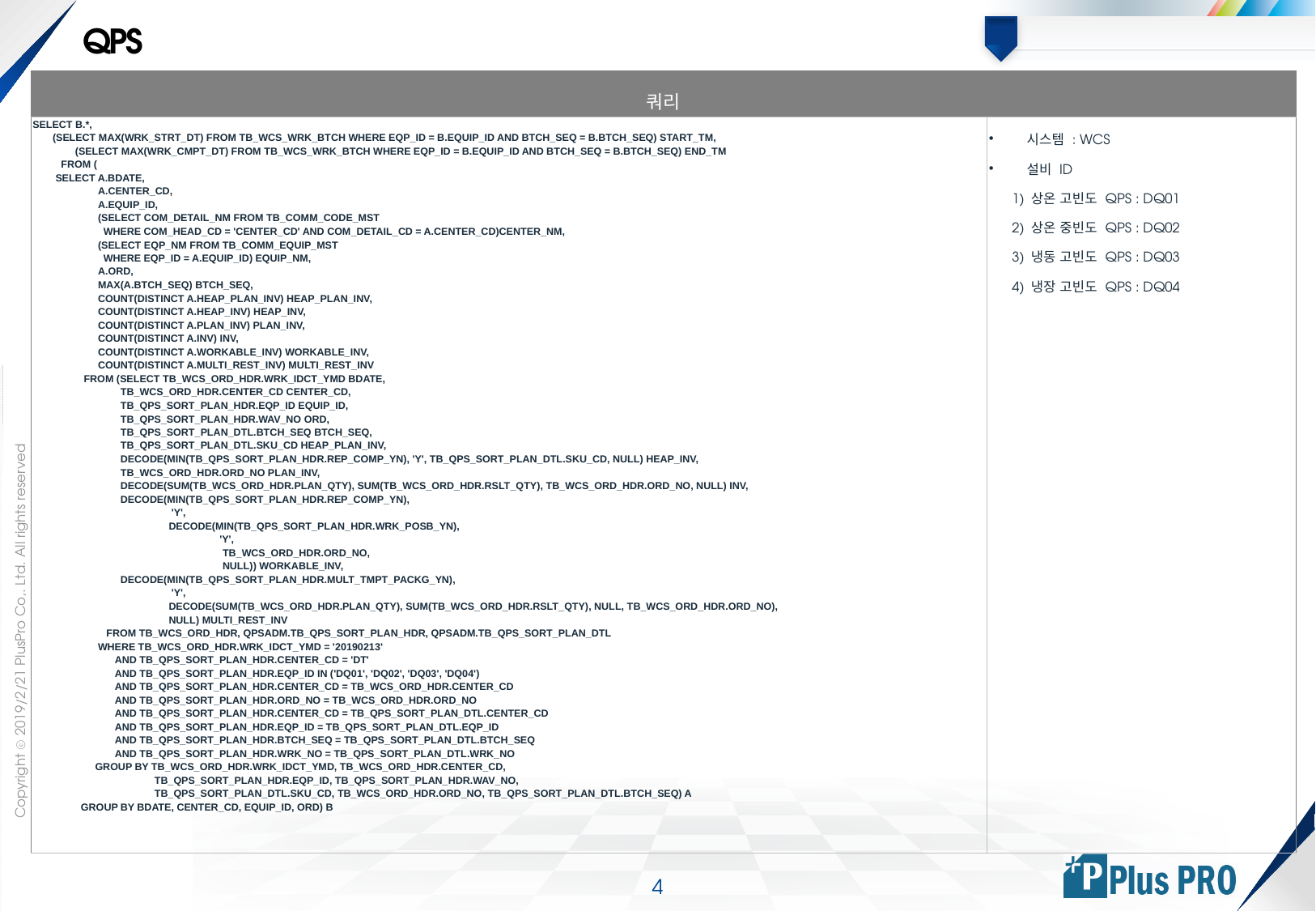

# QPS

| 쿼리 |  |
| --- | --- |
| SELECT B.\*, (SELECT MAX(WRK\_STRT\_DT) FROM TB\_WCS\_WRK\_BTCH WHERE EQP\_ID = B.EQUIP\_ID AND BTCH\_SEQ = B.BTCH\_SEQ) START\_TM, (SELECT MAX(WRK\_CMPT\_DT) FROM TB\_WCS\_WRK\_BTCH WHERE EQP\_ID = B.EQUIP\_ID AND BTCH\_SEQ = B.BTCH\_SEQ) END\_TM FROM ( SELECT A.BDATE, A.CENTER\_CD, A.EQUIP\_ID, (SELECT COM\_DETAIL\_NM FROM TB\_COMM\_CODE\_MST WHERE COM\_HEAD\_CD = 'CENTER\_CD' AND COM\_DETAIL\_CD = A.CENTER\_CD)CENTER\_NM, (SELECT EQP\_NM FROM TB\_COMM\_EQUIP\_MST WHERE EQP\_ID = A.EQUIP\_ID) EQUIP\_NM, A.ORD, MAX(A.BTCH\_SEQ) BTCH\_SEQ, COUNT(DISTINCT A.HEAP\_PLAN\_INV) HEAP\_PLAN\_INV, COUNT(DISTINCT A.HEAP\_INV) HEAP\_INV, COUNT(DISTINCT A.PLAN\_INV) PLAN\_INV, COUNT(DISTINCT A.INV) INV, COUNT(DISTINCT A.WORKABLE\_INV) WORKABLE\_INV, COUNT(DISTINCT A.MULTI\_REST\_INV) MULTI\_REST\_INV FROM (SELECT TB\_WCS\_ORD\_HDR.WRK\_IDCT\_YMD BDATE, TB\_WCS\_ORD\_HDR.CENTER\_CD CENTER\_CD, TB\_QPS\_SORT\_PLAN\_HDR.EQP\_ID EQUIP\_ID, TB\_QPS\_SORT\_PLAN\_HDR.WAV\_NO ORD, TB\_QPS\_SORT\_PLAN\_DTL.BTCH\_SEQ BTCH\_SEQ, TB\_QPS\_SORT\_PLAN\_DTL.SKU\_CD HEAP\_PLAN\_INV, DECODE(MIN(TB\_QPS\_SORT\_PLAN\_HDR.REP\_COMP\_YN), 'Y', TB\_QPS\_SORT\_PLAN\_DTL.SKU\_CD, NULL) HEAP\_INV, TB\_WCS\_ORD\_HDR.ORD\_NO PLAN\_INV, DECODE(SUM(TB\_WCS\_ORD\_HDR.PLAN\_QTY), SUM(TB\_WCS\_ORD\_HDR.RSLT\_QTY), TB\_WCS\_ORD\_HDR.ORD\_NO, NULL) INV, DECODE(MIN(TB\_QPS\_SORT\_PLAN\_HDR.REP\_COMP\_YN), 'Y', DECODE(MIN(TB\_QPS\_SORT\_PLAN\_HDR.WRK\_POSB\_YN), 'Y', TB\_WCS\_ORD\_HDR.ORD\_NO, NULL)) WORKABLE\_INV, DECODE(MIN(TB\_QPS\_SORT\_PLAN\_HDR.MULT\_TMPT\_PACKG\_YN), 'Y', DECODE(SUM(TB\_WCS\_ORD\_HDR.PLAN\_QTY), SUM(TB\_WCS\_ORD\_HDR.RSLT\_QTY), NULL, TB\_WCS\_ORD\_HDR.ORD\_NO), NULL) MULTI\_REST\_INV FROM TB\_WCS\_ORD\_HDR, QPSADM.TB\_QPS\_SORT\_PLAN\_HDR, QPSADM.TB\_QPS\_SORT\_PLAN\_DTL WHERE TB\_WCS\_ORD\_HDR.WRK\_IDCT\_YMD = '20190213' AND TB\_QPS\_SORT\_PLAN\_HDR.CENTER\_CD = 'DT' AND TB\_QPS\_SORT\_PLAN\_HDR.EQP\_ID IN ('DQ01', 'DQ02', 'DQ03', 'DQ04') AND TB\_QPS\_SORT\_PLAN\_HDR.CENTER\_CD = TB\_WCS\_ORD\_HDR.CENTER\_CD AND TB\_QPS\_SORT\_PLAN\_HDR.ORD\_NO = TB\_WCS\_ORD\_HDR.ORD\_NO AND TB\_QPS\_SORT\_PLAN\_HDR.CENTER\_CD = TB\_QPS\_SORT\_PLAN\_DTL.CENTER\_CD AND TB\_QPS\_SORT\_PLAN\_HDR.EQP\_ID = TB\_QPS\_SORT\_PLAN\_DTL.EQP\_ID AND TB\_QPS\_SORT\_PLAN\_HDR.BTCH\_SEQ = TB\_QPS\_SORT\_PLAN\_DTL.BTCH\_SEQ AND TB\_QPS\_SORT\_PLAN\_HDR.WRK\_NO = TB\_QPS\_SORT\_PLAN\_DTL.WRK\_NO GROUP BY TB\_WCS\_ORD\_HDR.WRK\_IDCT\_YMD, TB\_WCS\_ORD\_HDR.CENTER\_CD, TB\_QPS\_SORT\_PLAN\_HDR.EQP\_ID, TB\_QPS\_SORT\_PLAN\_HDR.WAV\_NO, TB\_QPS\_SORT\_PLAN\_DTL.SKU\_CD, TB\_WCS\_ORD\_HDR.ORD\_NO, TB\_QPS\_SORT\_PLAN\_DTL.BTCH\_SEQ) A GROUP BY BDATE, CENTER\_CD, EQUIP\_ID, ORD) B | 시스템 : WCS 설비 ID 1) 상온 고빈도 QPS : DQ01 2) 상온 중빈도 QPS : DQ02 3) 냉동 고빈도 QPS : DQ03 4) 냉장 고빈도 QPS : DQ04 |
4